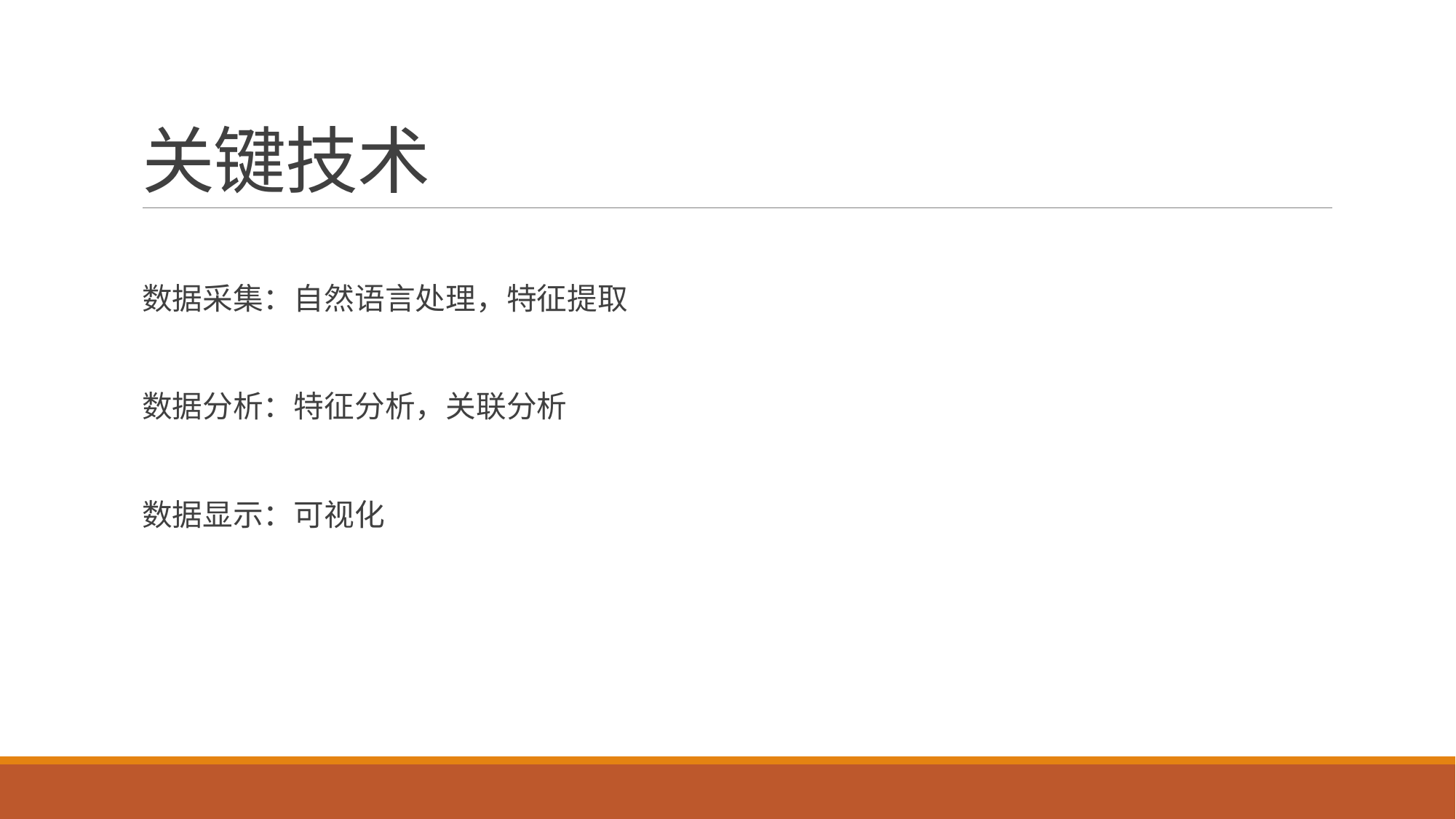

# 关键技术

数据采集：自然语言处理，特征提取

数据分析：特征分析，关联分析

数据显示：可视化